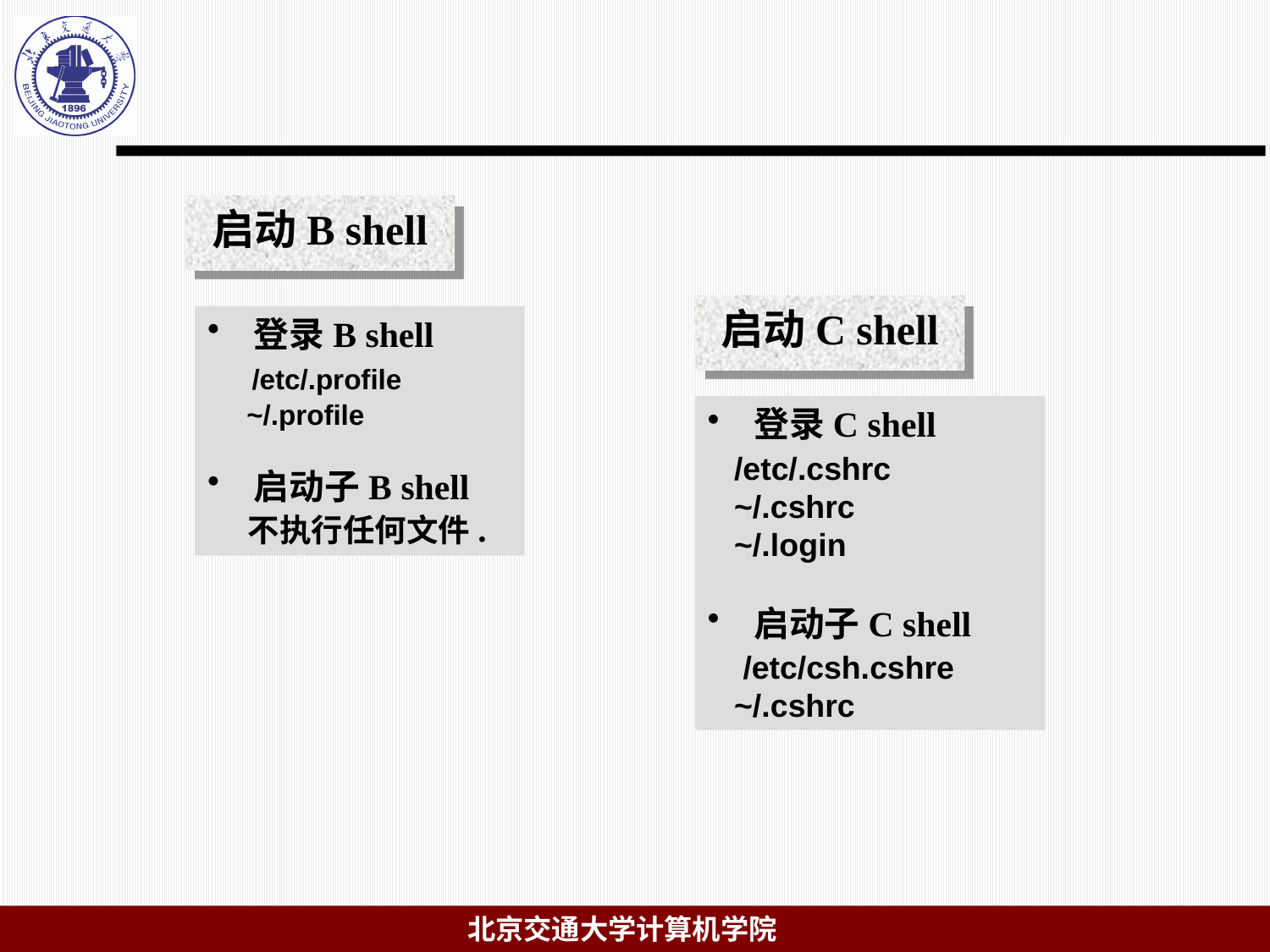

启动B shell
启动C shell
 登录B shell
     /etc/.profile
     ~/.profile

 启动子B shell
    不执行任何文件.
 登录C shell
   /etc/.cshrc
   ~/.cshrc
   ~/.login

 启动子C shell
    /etc/csh.cshre
   ~/.cshrc